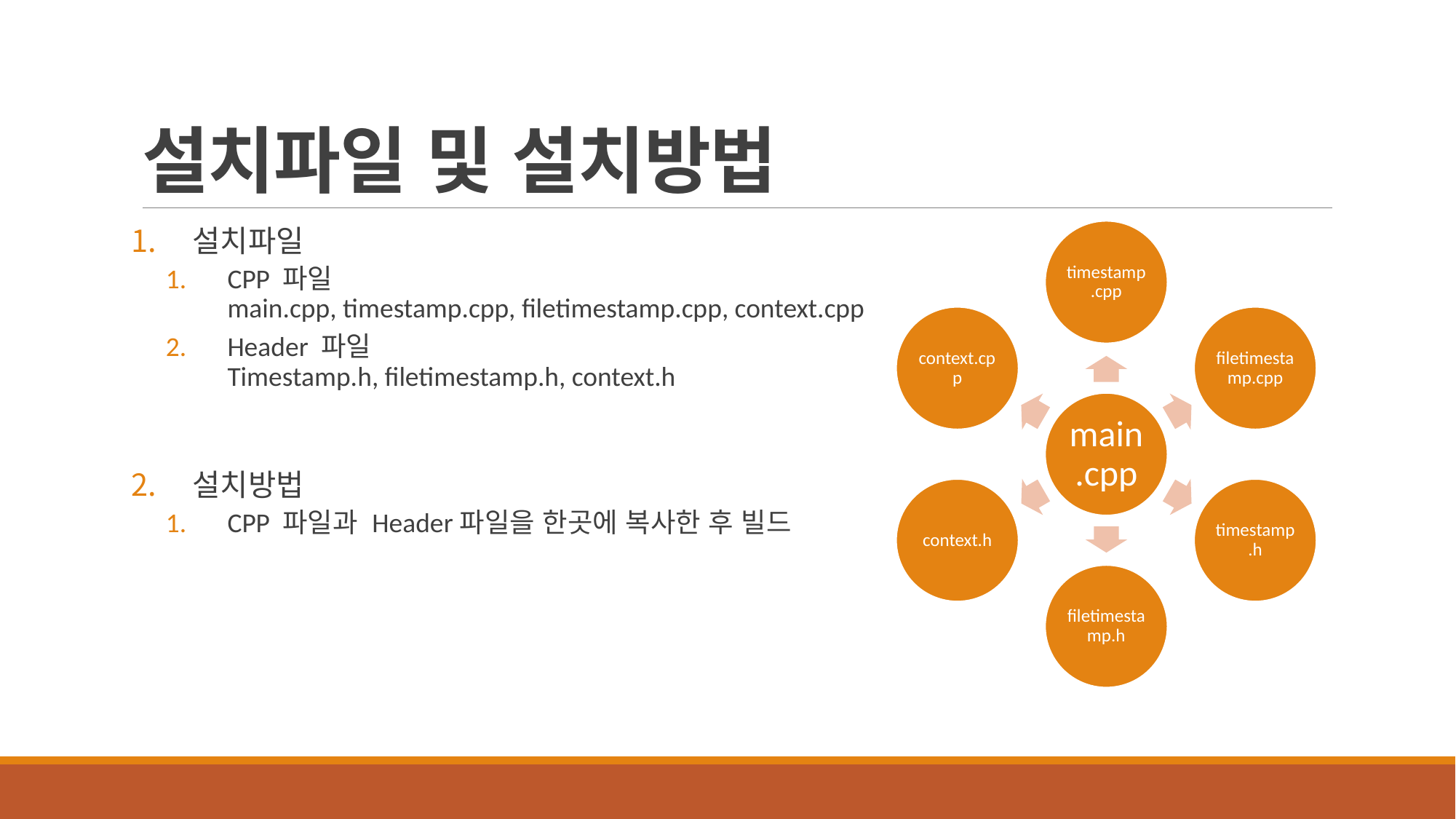

# 설치파일 및 설치방법
설치파일
CPP 파일
main.cpp, timestamp.cpp, filetimestamp.cpp, context.cpp
Header 파일
Timestamp.h, filetimestamp.h, context.h

설치방법
CPP 파일과 Header파일을 한곳에 복사한 후 빌드
main.cpp

timestamp.cpp

filetimestamp.cpp

timestamp.h

filetimestamp.h

context.h

context.cpp